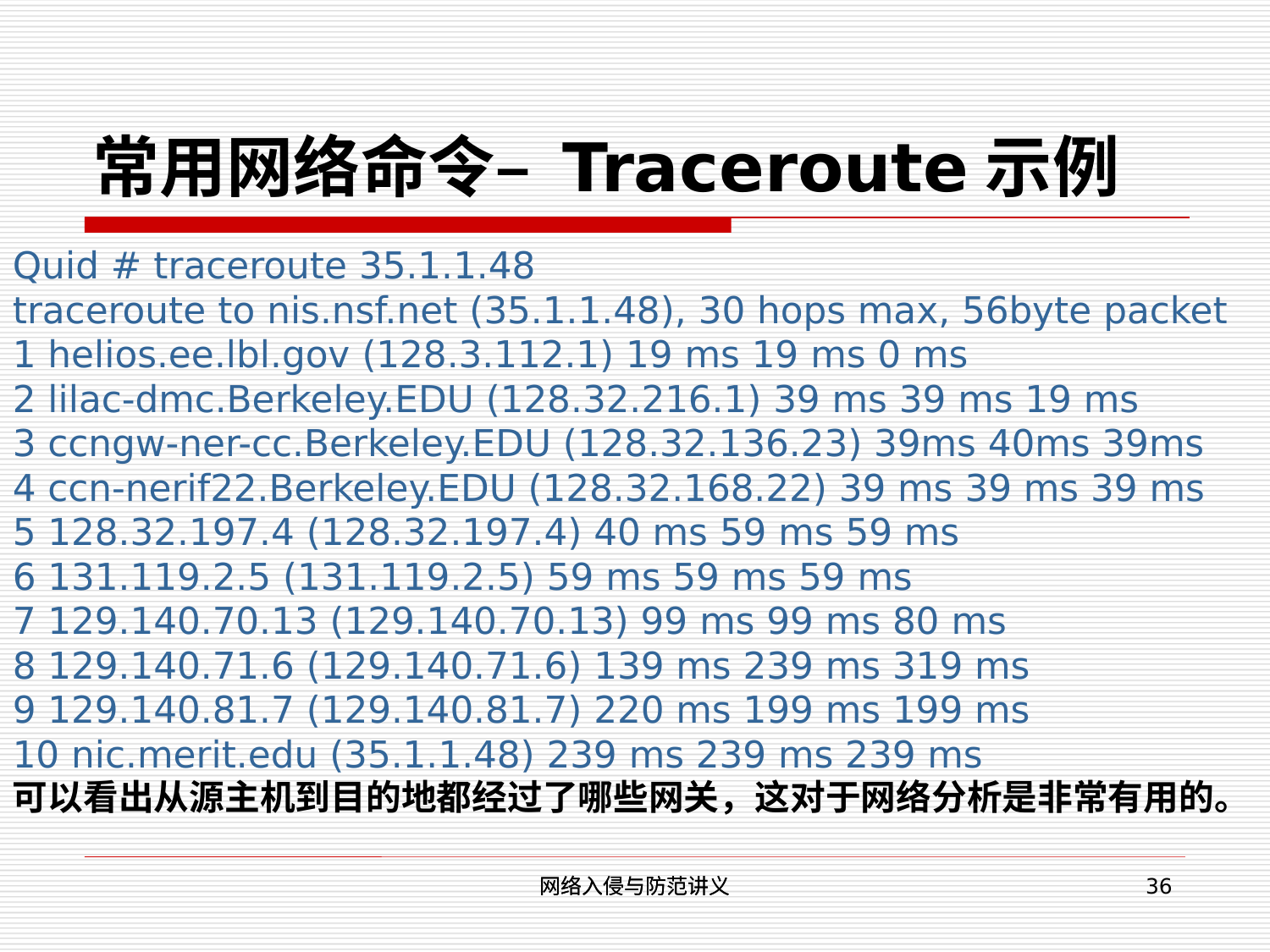

# 常用网络命令– Traceroute示例
Quid # traceroute 35.1.1.48
traceroute to nis.nsf.net (35.1.1.48), 30 hops max, 56byte packet
1 helios.ee.lbl.gov (128.3.112.1) 19 ms 19 ms 0 ms
2 lilac-dmc.Berkeley.EDU (128.32.216.1) 39 ms 39 ms 19 ms
3 ccngw-ner-cc.Berkeley.EDU (128.32.136.23) 39ms 40ms 39ms
4 ccn-nerif22.Berkeley.EDU (128.32.168.22) 39 ms 39 ms 39 ms
5 128.32.197.4 (128.32.197.4) 40 ms 59 ms 59 ms
6 131.119.2.5 (131.119.2.5) 59 ms 59 ms 59 ms
7 129.140.70.13 (129.140.70.13) 99 ms 99 ms 80 ms
8 129.140.71.6 (129.140.71.6) 139 ms 239 ms 319 ms
9 129.140.81.7 (129.140.81.7) 220 ms 199 ms 199 ms
10 nic.merit.edu (35.1.1.48) 239 ms 239 ms 239 ms
可以看出从源主机到目的地都经过了哪些网关，这对于网络分析是非常有用的。

网络入侵与防范讲义
网络入侵与防范讲义
36
36